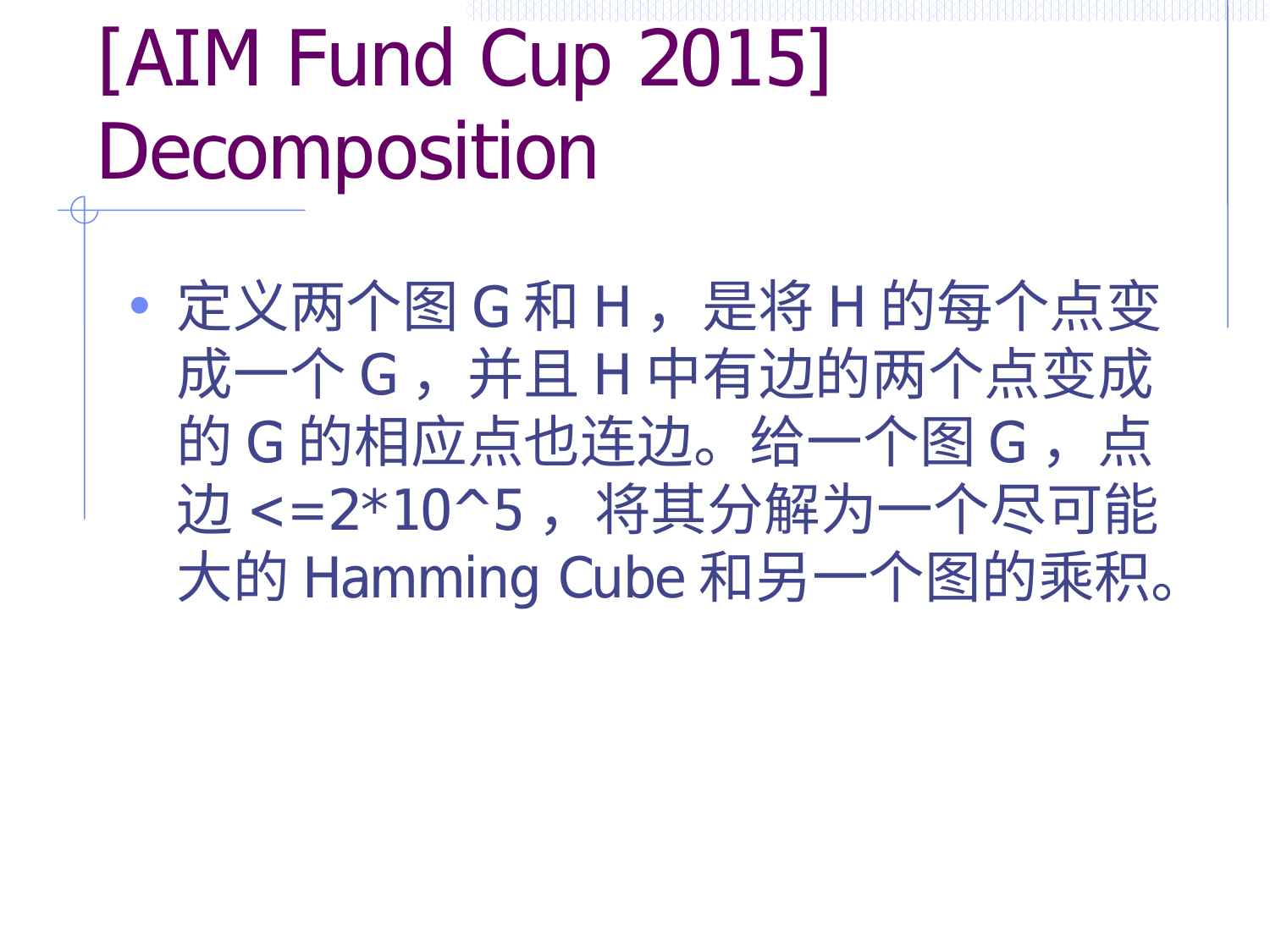

# [AIM Fund Cup 2015] Decomposition
定义两个图G和H，是将H的每个点变成一个G，并且H中有边的两个点变成的G的相应点也连边。给一个图G，点边<=2*10^5，将其分解为一个尽可能大的Hamming Cube和另一个图的乘积。